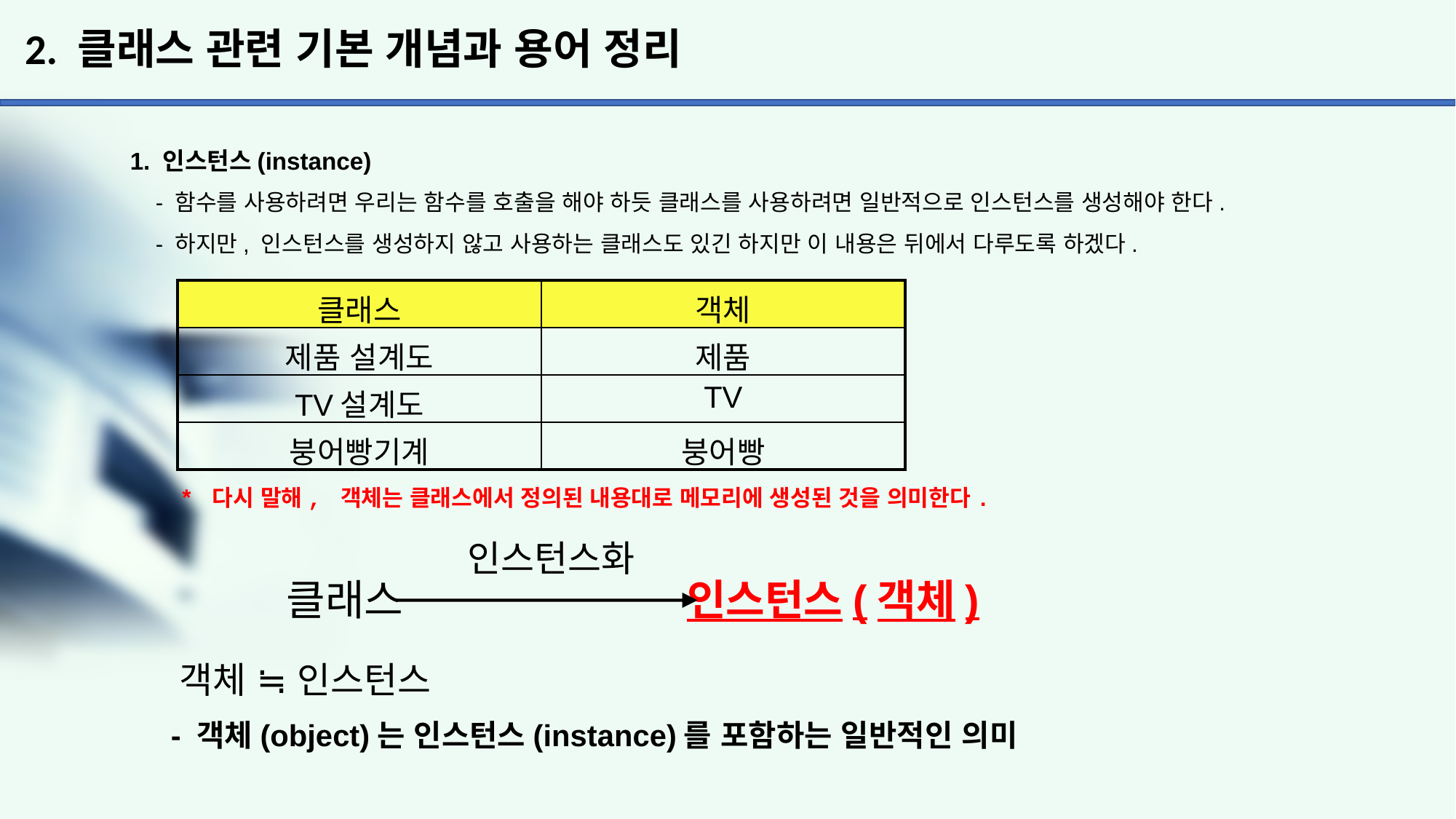

# 2. 클래스 관련 기본 개념과 용어 정리
1. 인스턴스(instance)
    - 함수를 사용하려면 우리는 함수를 호출을 해야 하듯 클래스를 사용하려면 일반적으로 인스턴스를 생성해야 한다.
    - 하지만, 인스턴스를 생성하지 않고 사용하는 클래스도 있긴 하지만 이 내용은 뒤에서 다루도록 하겠다.
| 클래스 | 객체 |
| --- | --- |
| 제품 설계도 | 제품 |
| TV설계도 | TV |
| 붕어빵기계 | 붕어빵 |
* 다시 말해, 객체는 클래스에서 정의된 내용대로 메모리에 생성된 것을 의미한다.
인스턴스화
클래스                        인스턴스(객체)

 객체 ≒ 인스턴스
 - 객체(object)는 인스턴스(instance)를 포함하는 일반적인 의미